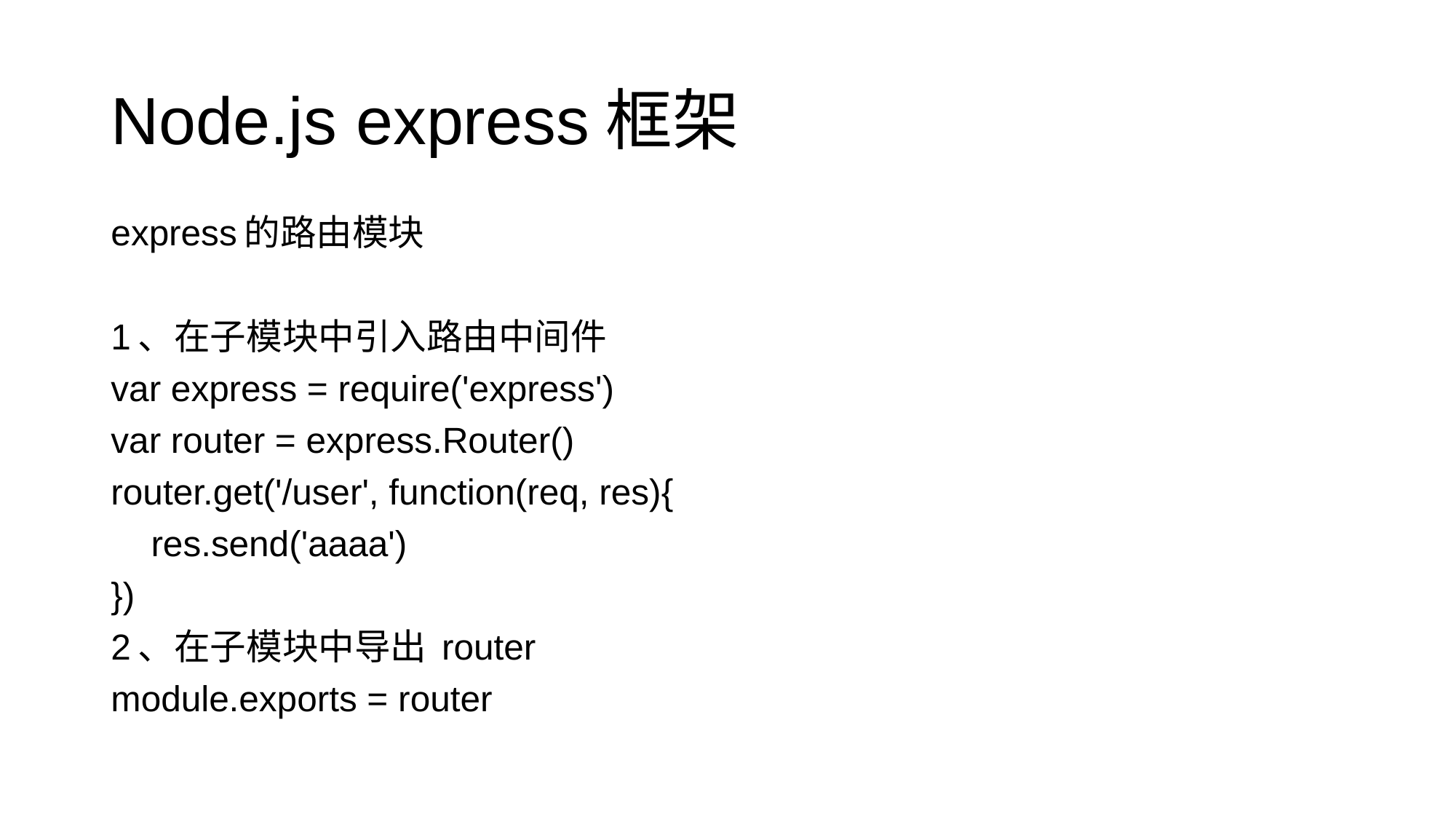

# Node.js express框架

express的路由模块

1、在子模块中引入路由中间件
var express = require('express')
var router = express.Router()
router.get('/user', function(req, res){
    res.send('aaaa')
})
2、在子模块中导出 router
module.exports = router